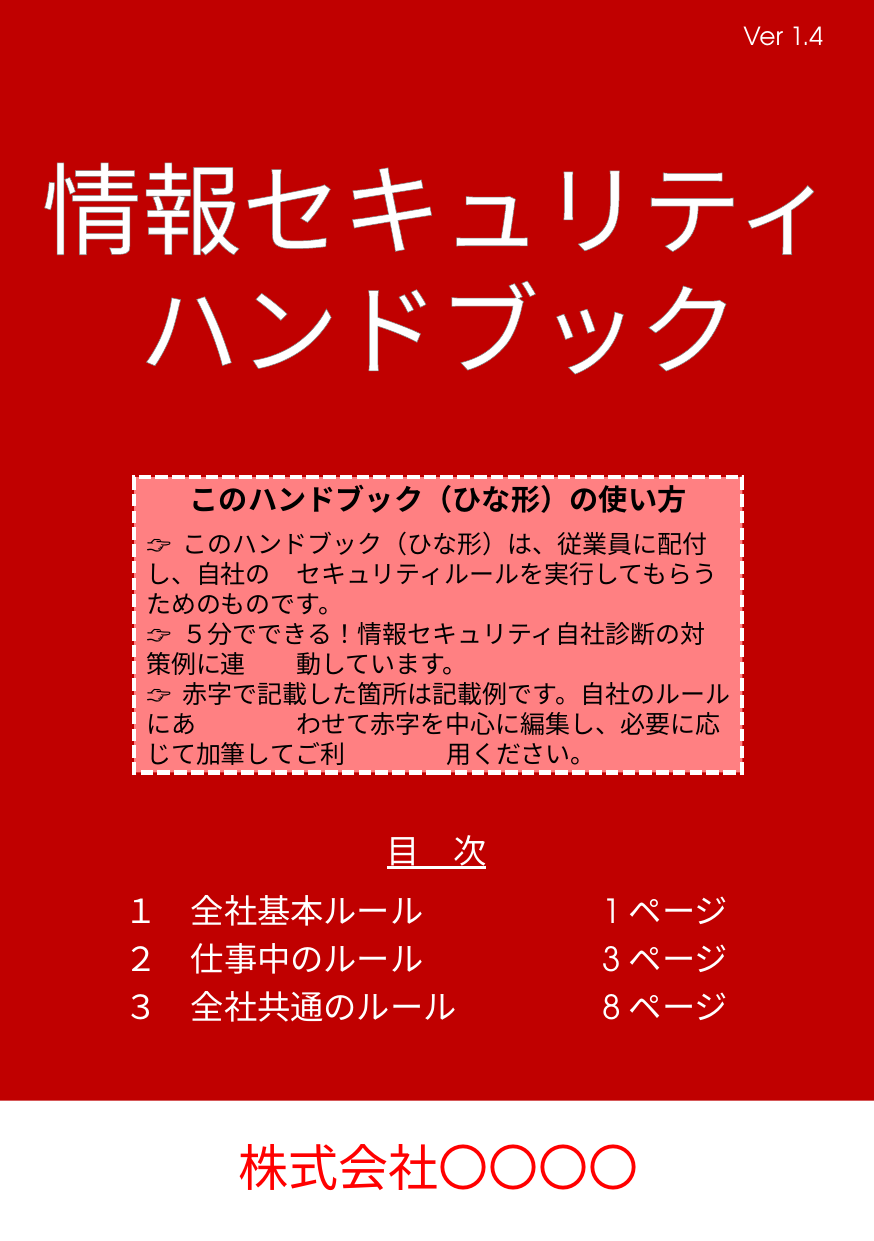

Ver 1.4

情報セキュリティ
ハンドブック
このハンドブック（ひな形）の使い方
👉 このハンドブック（ひな形）は、従業員に配付し、自社の	セキュリティルールを実行してもらうためのものです。
👉 ５分でできる！情報セキュリティ自社診断の対策例に連	動しています。
👉 赤字で記載した箇所は記載例です。自社のルールにあ	わせて赤字を中心に編集し、必要に応じて加筆してご利	用ください。
目　次
１　全社基本ルール	1ページ
２　仕事中のルール	3ページ
３　全社共通のルール	8ページ
株式会社〇〇〇〇